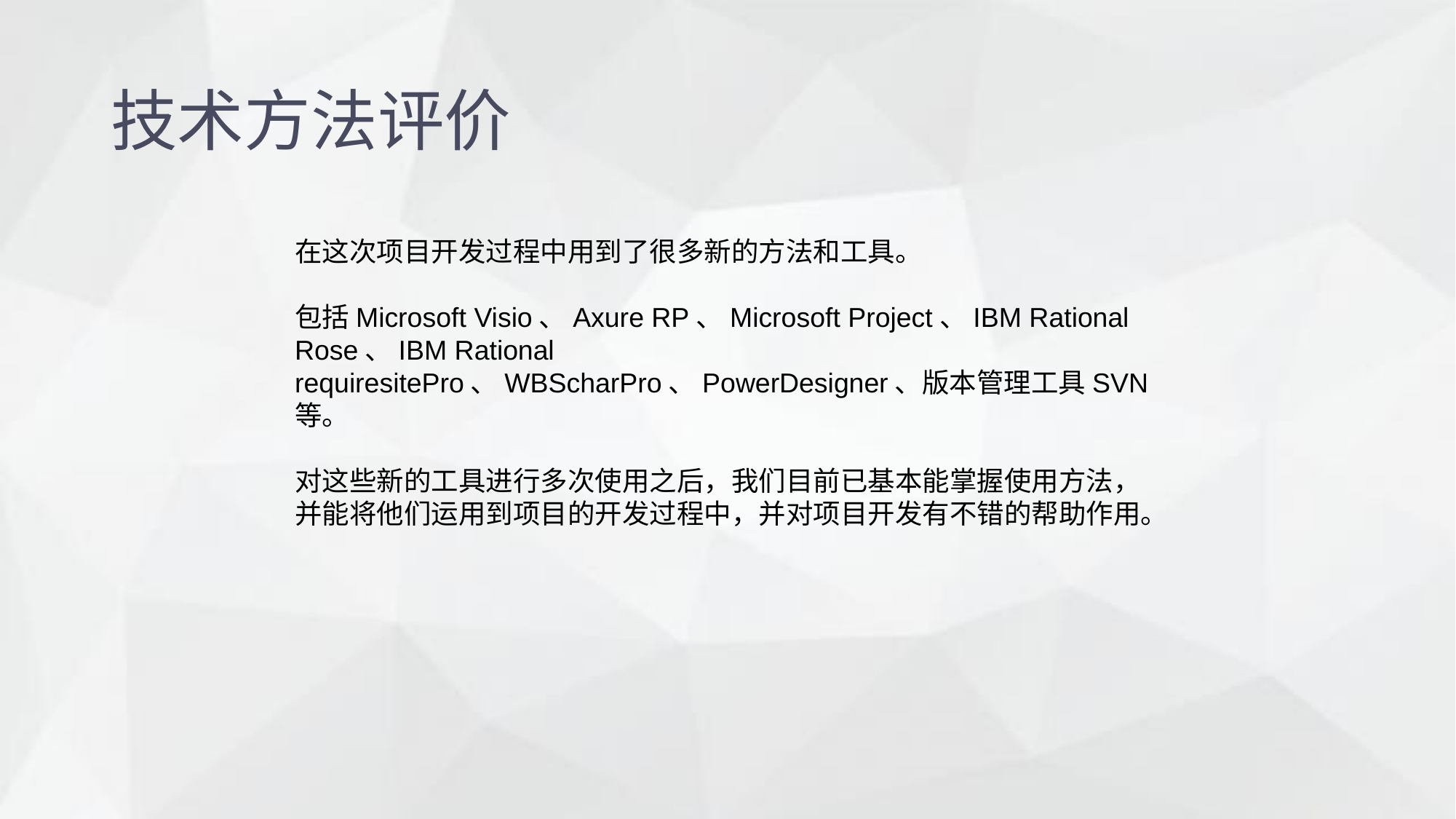

技术方法评价
在这次项目开发过程中用到了很多新的方法和工具。

包括Microsoft Visio、Axure RP、Microsoft Project、IBM Rational Rose、IBM Rational requiresitePro、WBScharPro、PowerDesigner、版本管理工具SVN等。

对这些新的工具进行多次使用之后，我们目前已基本能掌握使用方法，并能将他们运用到项目的开发过程中，并对项目开发有不错的帮助作用。